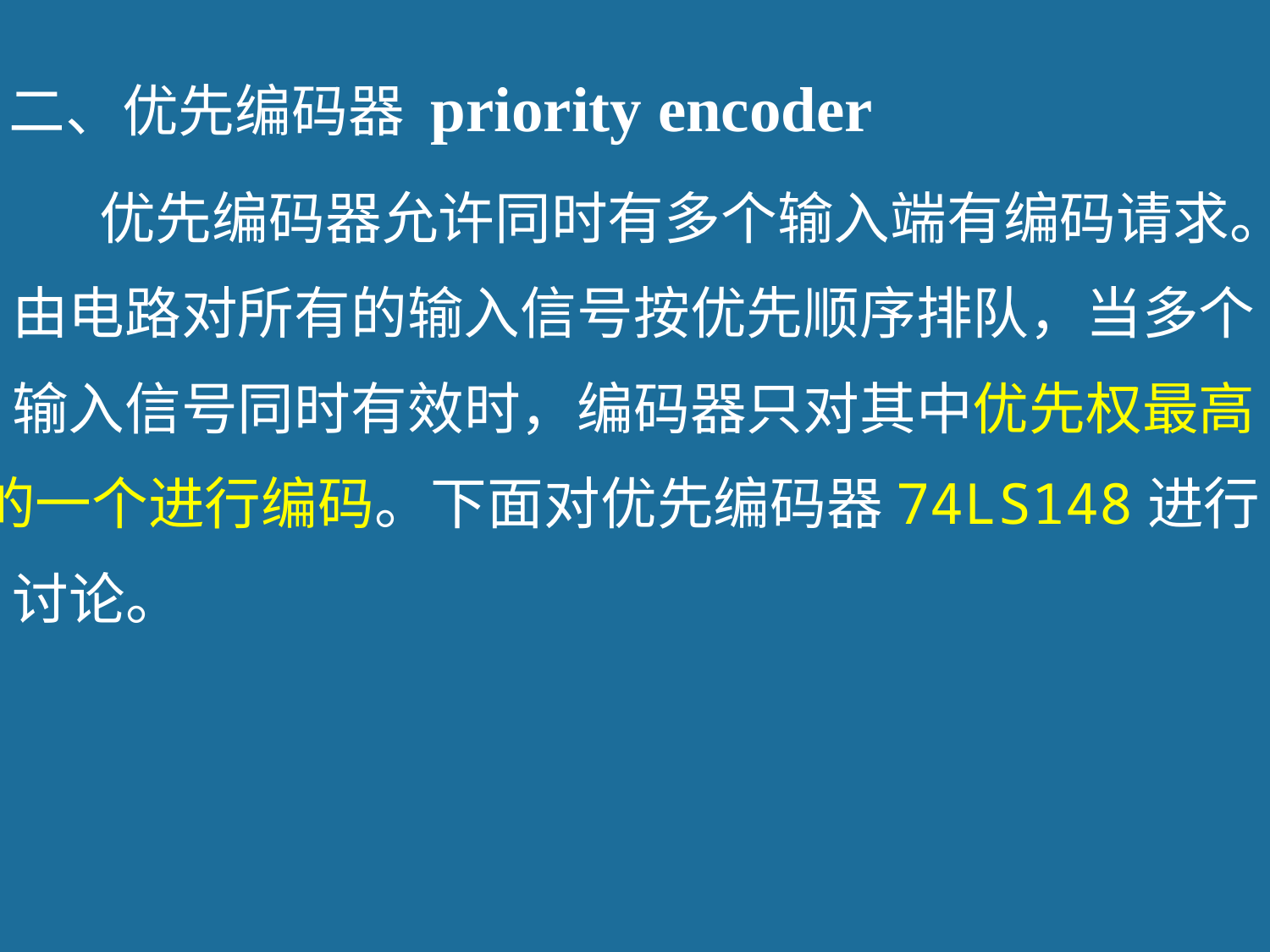

二、优先编码器 priority encoder

优先编码器允许同时有多个输入端有编码请求。
由电路对所有的输入信号按优先顺序排队，当多个
输入信号同时有效时，编码器只对其中优先权最高
的一个进行编码。下面对优先编码器74LS148进行
讨论。
101